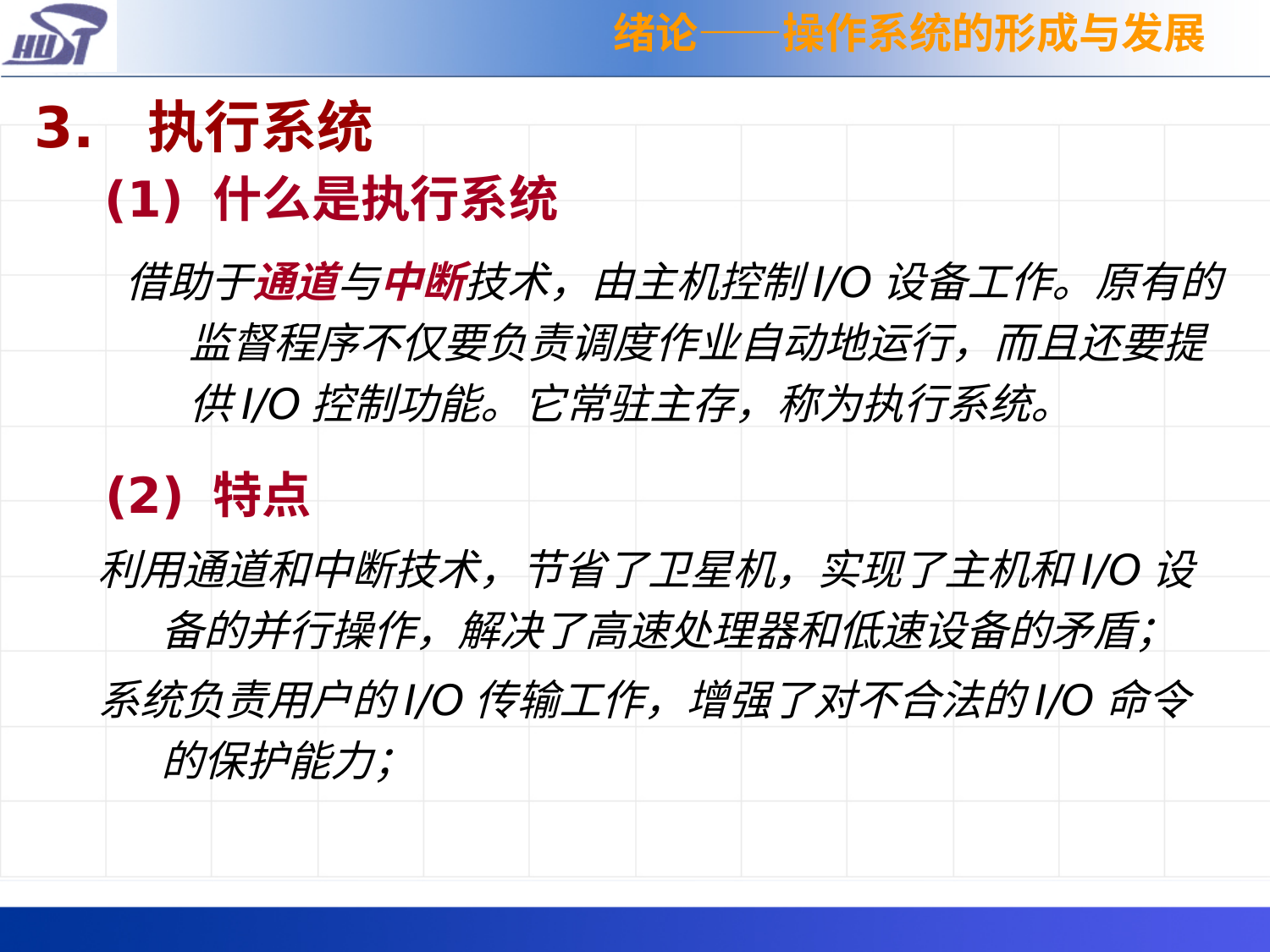

绪论——操作系统的形成与发展
3.  执行系统
(1) 什么是执行系统
借助于通道与中断技术，由主机控制I/O设备工作。原有的监督程序不仅要负责调度作业自动地运行，而且还要提供I/O控制功能。它常驻主存，称为执行系统。
(2) 特点
利用通道和中断技术，节省了卫星机，实现了主机和I/O设备的并行操作，解决了高速处理器和低速设备的矛盾；
系统负责用户的I/O传输工作，增强了对不合法的I/O命令的保护能力；